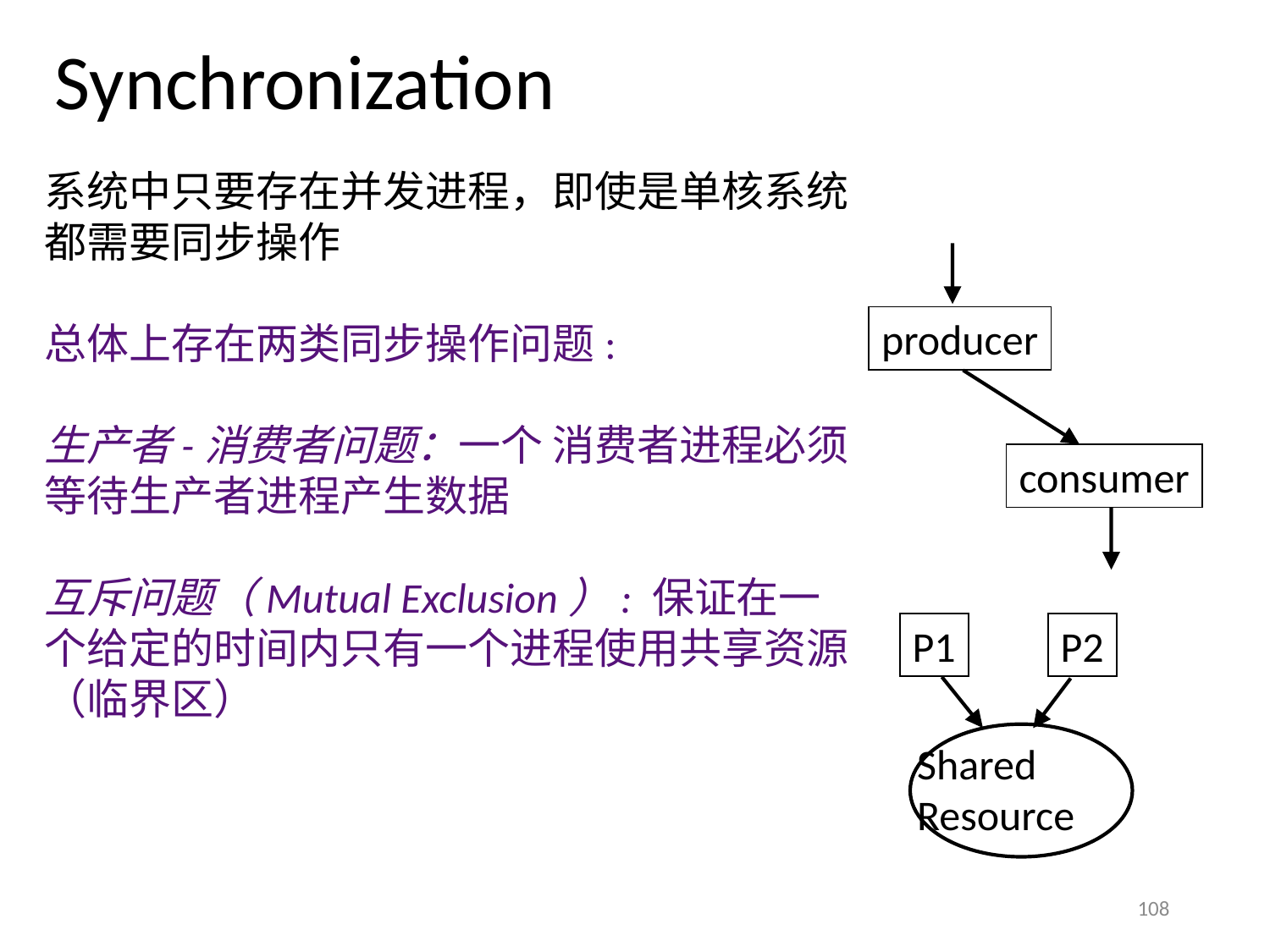

# Synchronization
系统中只要存在并发进程，即使是单核系统都需要同步操作

总体上存在两类同步操作问题:

生产者-消费者问题：一个 消费者进程必须等待生产者进程产生数据

互斥问题（Mutual Exclusion）: 保证在一个给定的时间内只有一个进程使用共享资源（临界区）

producer

consumer

P1
P2

Shared Resource
108